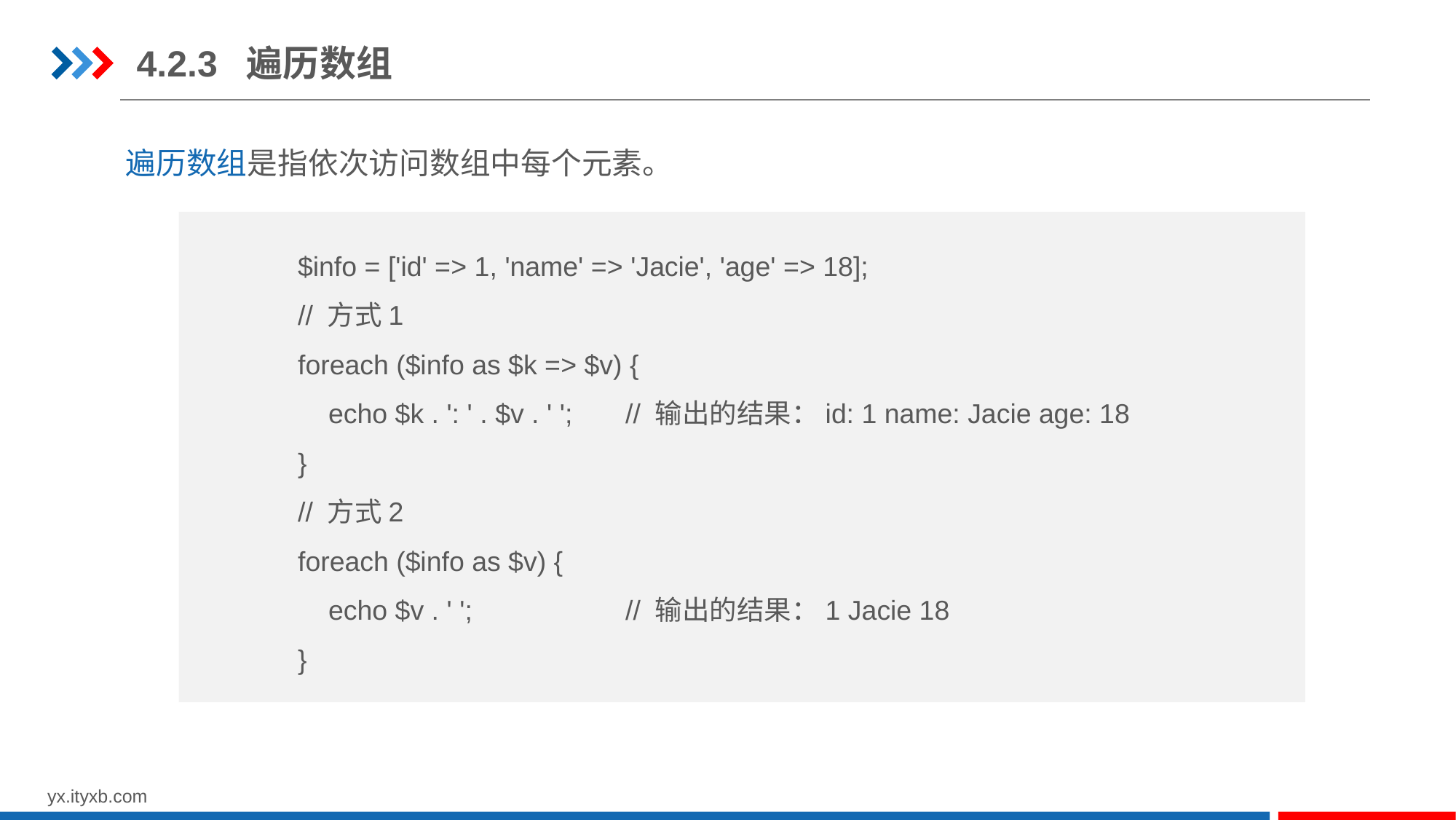

4.2.3  遍历数组
遍历数组是指依次访问数组中每个元素。

$info = ['id' => 1, 'name' => 'Jacie', 'age' => 18];
// 方式1
foreach ($info as $k => $v) {
    echo $k . ': ' . $v . ' ';	// 输出的结果：id: 1 name: Jacie age: 18
}
// 方式2
foreach ($info as $v) {
    echo $v . ' ';		// 输出的结果：1 Jacie 18
}